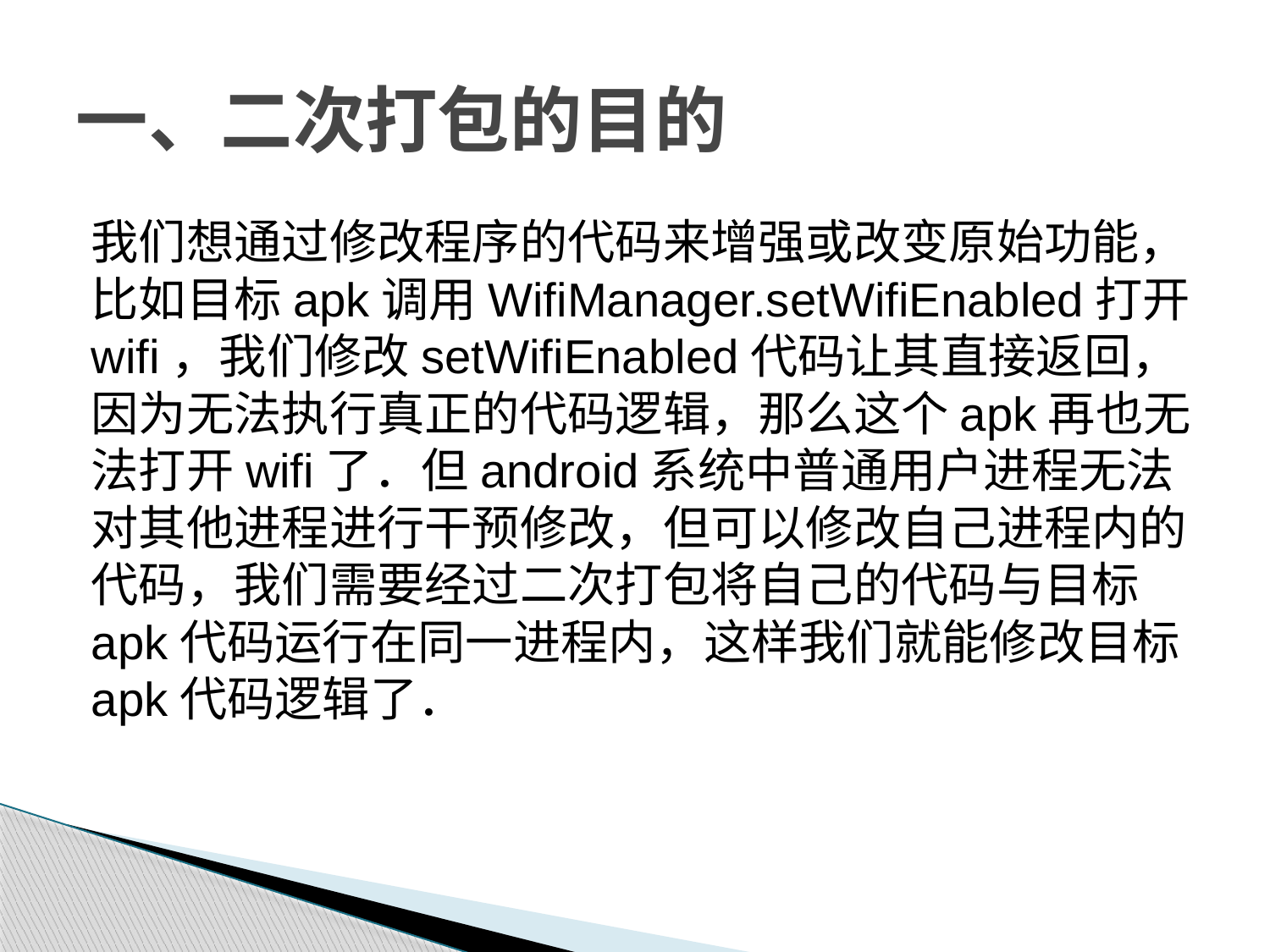

# 一、二次打包的目的
我们想通过修改程序的代码来增强或改变原始功能，比如目标apk调用WifiManager.setWifiEnabled打开wifi，我们修改setWifiEnabled代码让其直接返回，因为无法执行真正的代码逻辑，那么这个apk再也无法打开wifi了．但android系统中普通用户进程无法对其他进程进行干预修改，但可以修改自己进程内的代码，我们需要经过二次打包将自己的代码与目标apk代码运行在同一进程内，这样我们就能修改目标apk代码逻辑了．